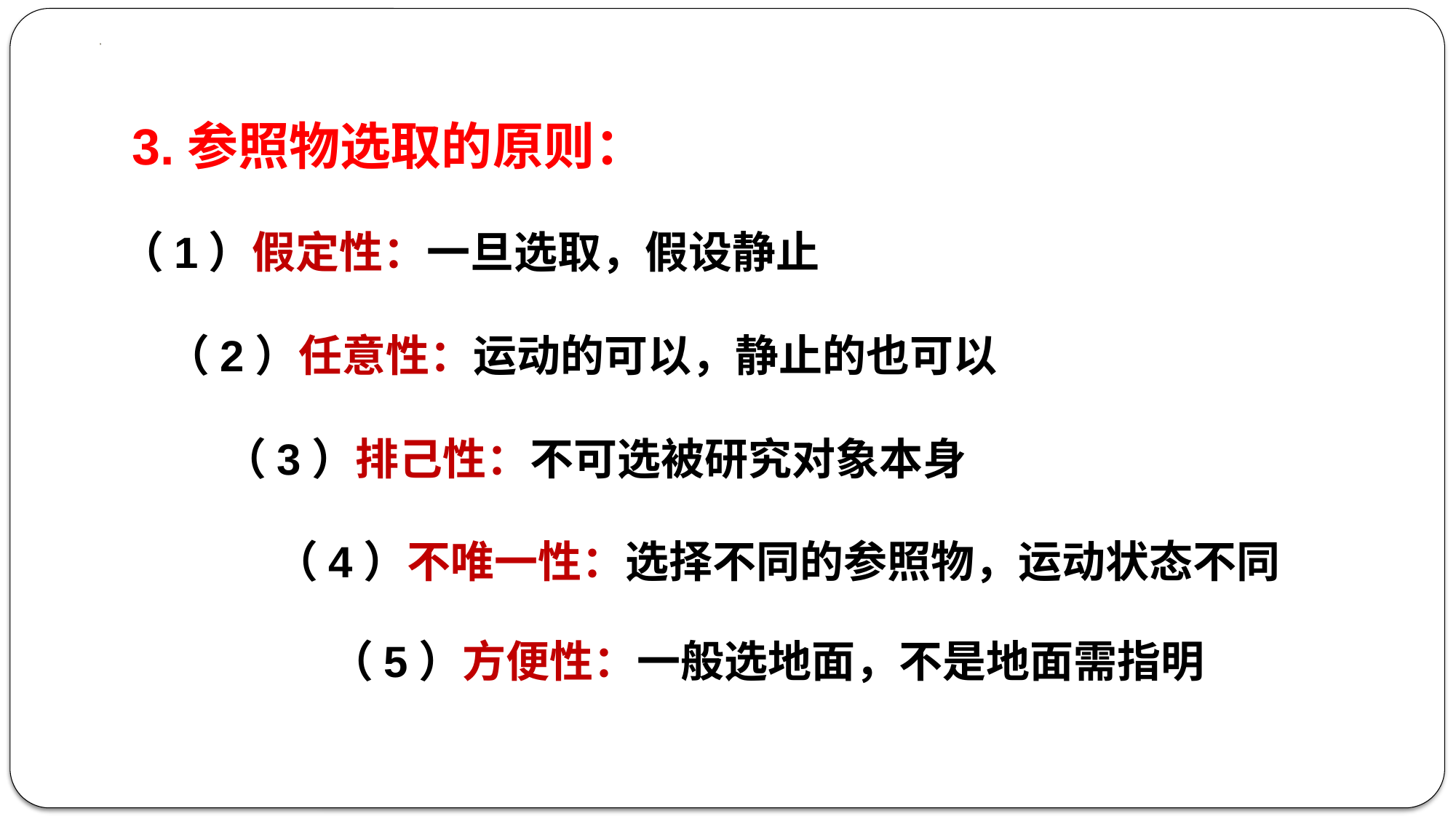

3.参照物选取的原则：
（1）假定性：一旦选取，假设静止
（2）任意性：运动的可以，静止的也可以
（3）排己性：不可选被研究对象本身
（4）不唯一性：选择不同的参照物，运动状态不同
（5）方便性：一般选地面，不是地面需指明